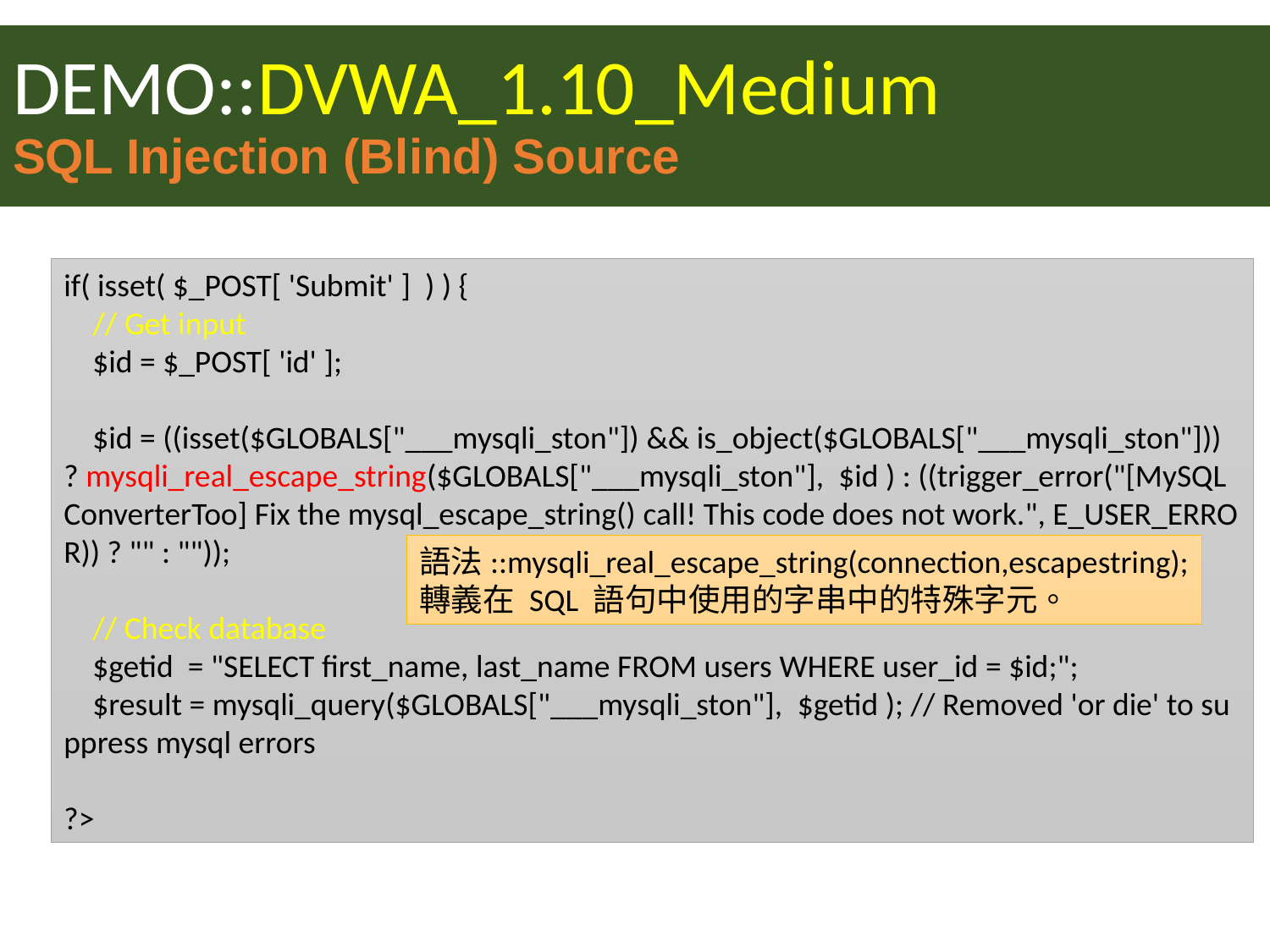

DEMO::DVWA_1.10_Medium
SQL Injection (Blind) Source
if( isset( $_POST[ 'Submit' ]  ) ) { 
    // Get input 
    $id = $_POST[ 'id' ];
    $id = ((isset($GLOBALS["___mysqli_ston"]) && is_object($GLOBALS["___mysqli_ston"])) ? mysqli_real_escape_string($GLOBALS["___mysqli_ston"],  $id ) : ((trigger_error("[MySQLConverterToo] Fix the mysql_escape_string() call! This code does not work.", E_USER_ERROR)) ? "" : "")); 
    // Check database 
    $getid  = "SELECT first_name, last_name FROM users WHERE user_id = $id;"; 
    $result = mysqli_query($GLOBALS["___mysqli_ston"],  $getid ); // Removed 'or die' to suppress mysql errors

?>
語法::mysqli_real_escape_string(connection,escapestring);
轉義在 SQL 語句中使用的字串中的特殊字元。